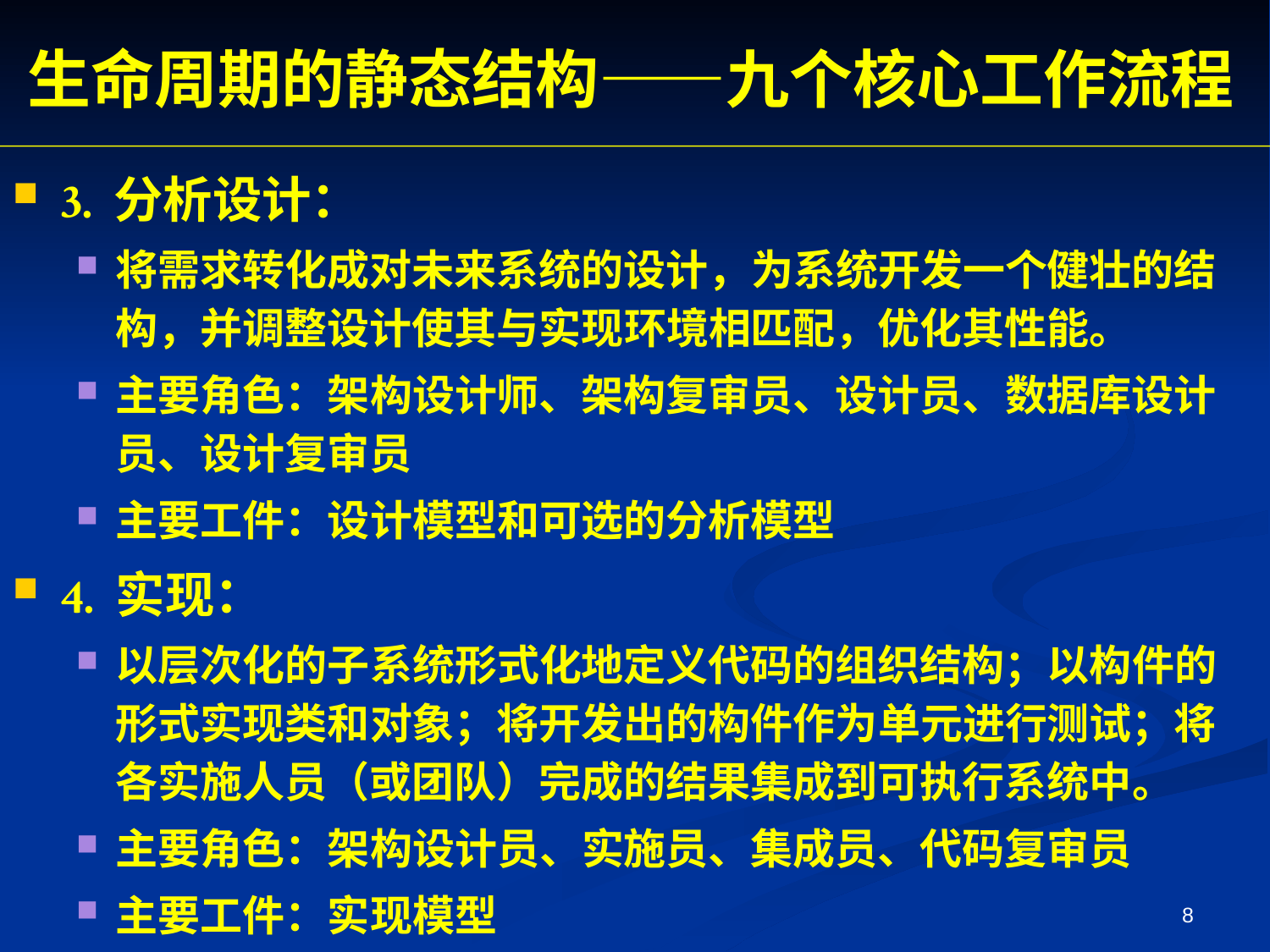

生命周期的静态结构——九个核心工作流程

3. 分析设计：
将需求转化成对未来系统的设计，为系统开发一个健壮的结构，并调整设计使其与实现环境相匹配，优化其性能。
主要角色：架构设计师、架构复审员、设计员、数据库设计员、设计复审员
主要工件：设计模型和可选的分析模型
4. 实现：
以层次化的子系统形式化地定义代码的组织结构；以构件的形式实现类和对象；将开发出的构件作为单元进行测试；将各实施人员（或团队）完成的结果集成到可执行系统中。
主要角色：架构设计员、实施员、集成员、代码复审员
主要工件：实现模型
8